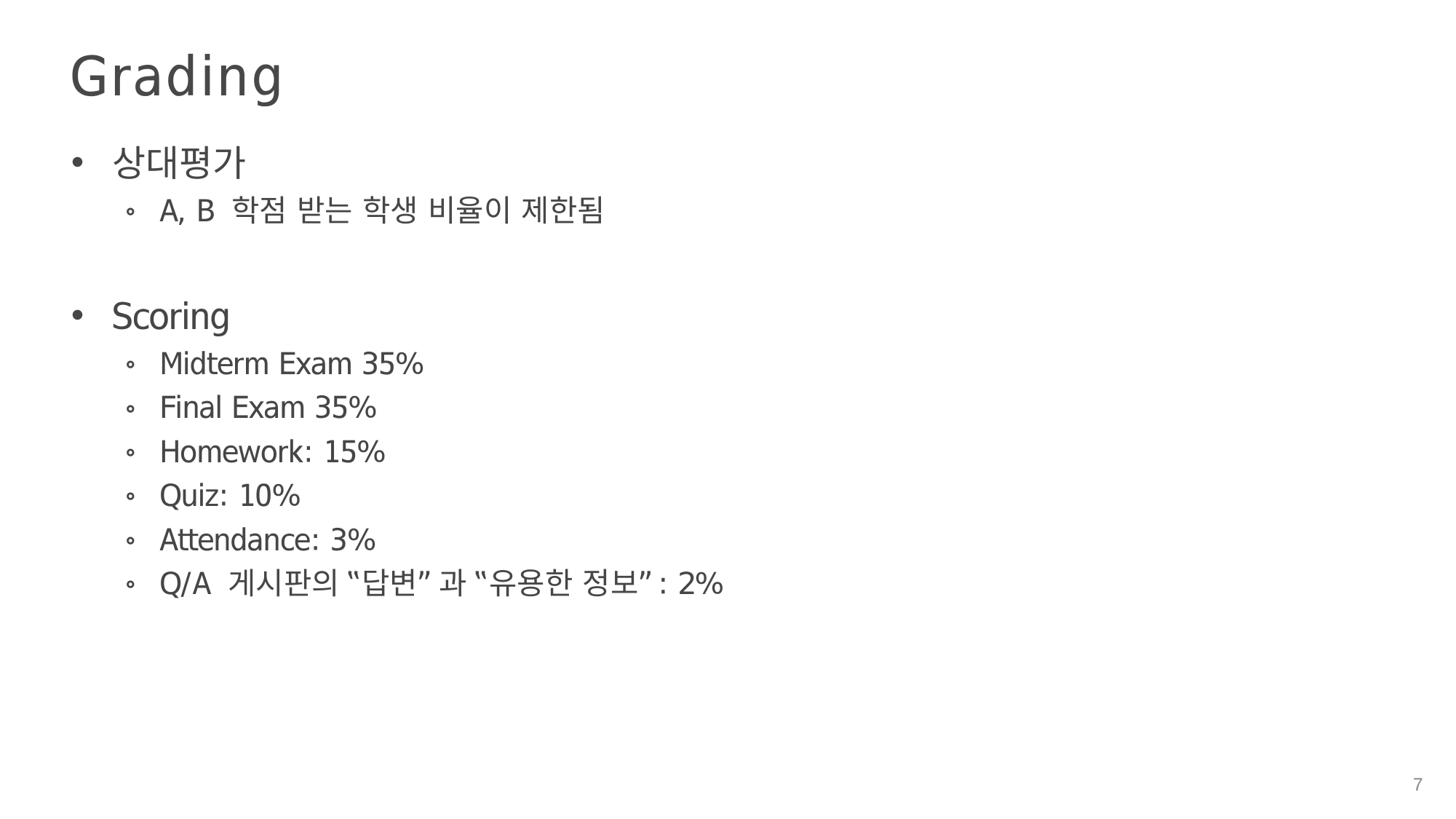

# Grading
상대평가
A, B 학점 받는 학생 비율이 제한됨

Scoring
Midterm Exam 35%
Final Exam 35%
Homework: 15%
Quiz: 10%
Attendance: 3%
Q/A 게시판의 “답변” 과 “유용한 정보”: 2%
7